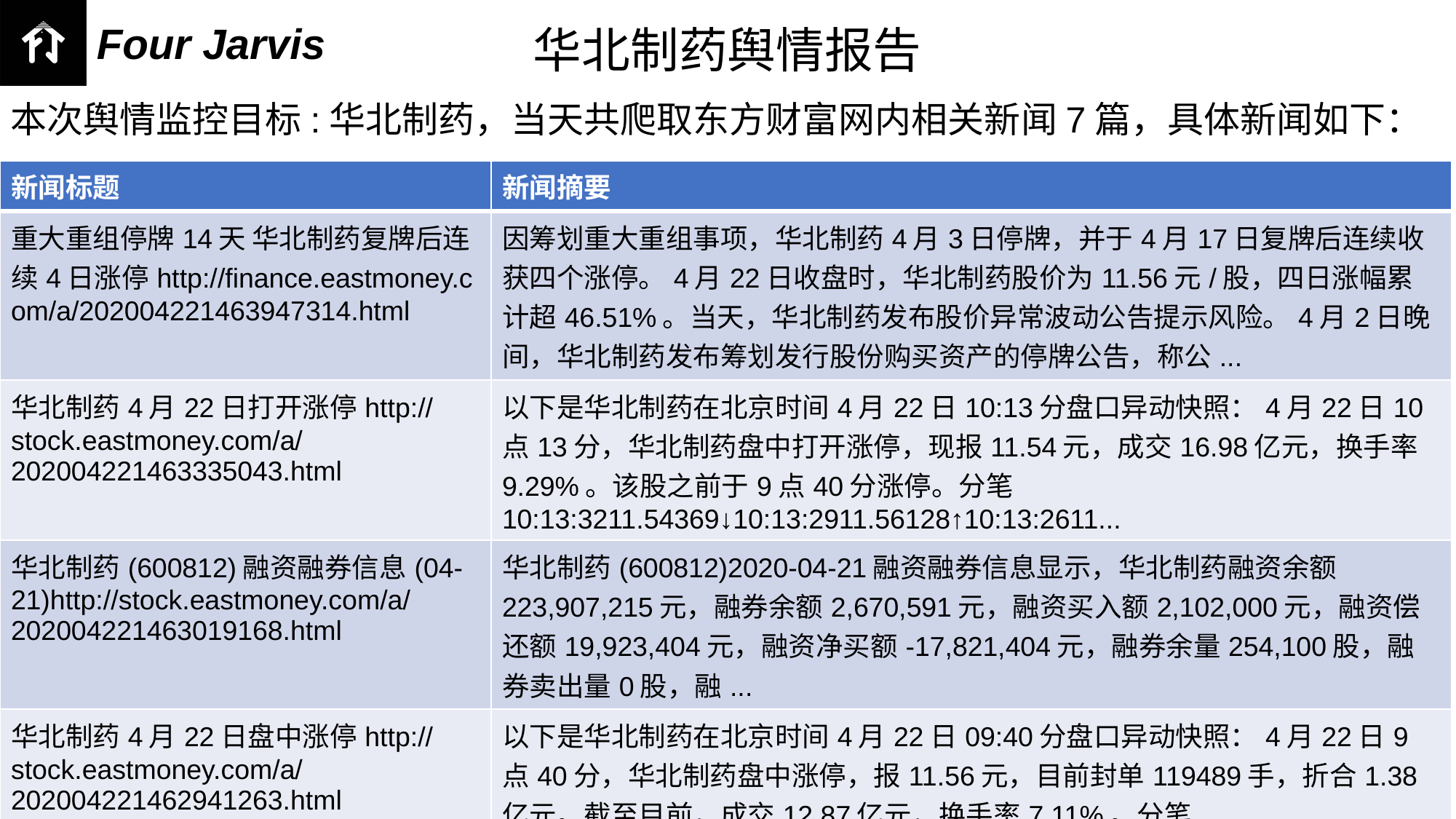

华北制药舆情报告
本次舆情监控目标:华北制药，当天共爬取东方财富网内相关新闻7篇，具体新闻如下：
| 新闻标题 | 新闻摘要 |
| --- | --- |
| 重大重组停牌14天 华北制药复牌后连续4日涨停http://finance.eastmoney.com/a/202004221463947314.html | 因筹划重大重组事项，华北制药4月3日停牌，并于4月17日复牌后连续收获四个涨停。4月22日收盘时，华北制药股价为11.56元/股，四日涨幅累计超46.51%。当天，华北制药发布股价异常波动公告提示风险。4月2日晚间，华北制药发布筹划发行股份购买资产的停牌公告，称公... |
| 华北制药4月22日打开涨停http://stock.eastmoney.com/a/202004221463335043.html | 以下是华北制药在北京时间4月22日10:13分盘口异动快照：4月22日10点13分，华北制药盘中打开涨停，现报11.54元，成交16.98亿元，换手率9.29%。该股之前于9点40分涨停。分笔10:13:3211.54369↓10:13:2911.56128↑10:13:2611... |
| 华北制药(600812)融资融券信息(04-21)http://stock.eastmoney.com/a/202004221463019168.html | 华北制药(600812)2020-04-21融资融券信息显示，华北制药融资余额223,907,215元，融券余额2,670,591元，融资买入额2,102,000元，融资偿还额19,923,404元，融资净买额-17,821,404元，融券余量254,100股，融券卖出量0股，融... |
| 华北制药4月22日盘中涨停http://stock.eastmoney.com/a/202004221462941263.html | 以下是华北制药在北京时间4月22日09:40分盘口异动快照：4月22日9点40分，华北制药盘中涨停，报11.56元，目前封单119489手，折合1.38亿元。截至目前，成交12.87亿元，换手率7.11%。分笔09:40:1111.5651637↑09:40:0811.56581... |
| 华北制药：连续12日融资净偿还累计3649.15万元（04-21）http://stock.eastmoney.com/a/202004221462924134.html | 华北制药融资融券信息显示，2020年4月21日融资净偿还1781.9万元；融资余额2.24亿元，较前一日下降7.37%。融资方面，当日融资买入210.2万元，融资偿还1992.1万元，融资净偿还1781.9万元，连续12日净偿还累计3649.15万元。融券方面，融券卖出0股，融券... |
| 华北制药4月22日快速上涨http://stock.eastmoney.com/a/202004221462802044.html | 以下是华北制药在北京时间4月22日09:30分盘口异动快照：4月22日，华北制药盘中快速上涨，5分钟内涨幅超过2%，截至9点30分，报11.31元，成交5.29亿元，换手率2.97%。分笔09:30:4111.313335↑09:30:3811.2811244↑09:30:351... |
| 华北制药4月22日开盘涨幅达5%http://stock.eastmoney.com/a/202004221462801116.html | 以下是华北制药在北京时间4月22日09:30分盘口异动快照：4月22日，华北制药开盘涨幅达5%，截至9点30分，报11.3元，成交4.97亿元，换手率2.80%。分笔09:30:2611.3013232↑09:30:2311.0022316↑09:30:2010.9518538↑... |